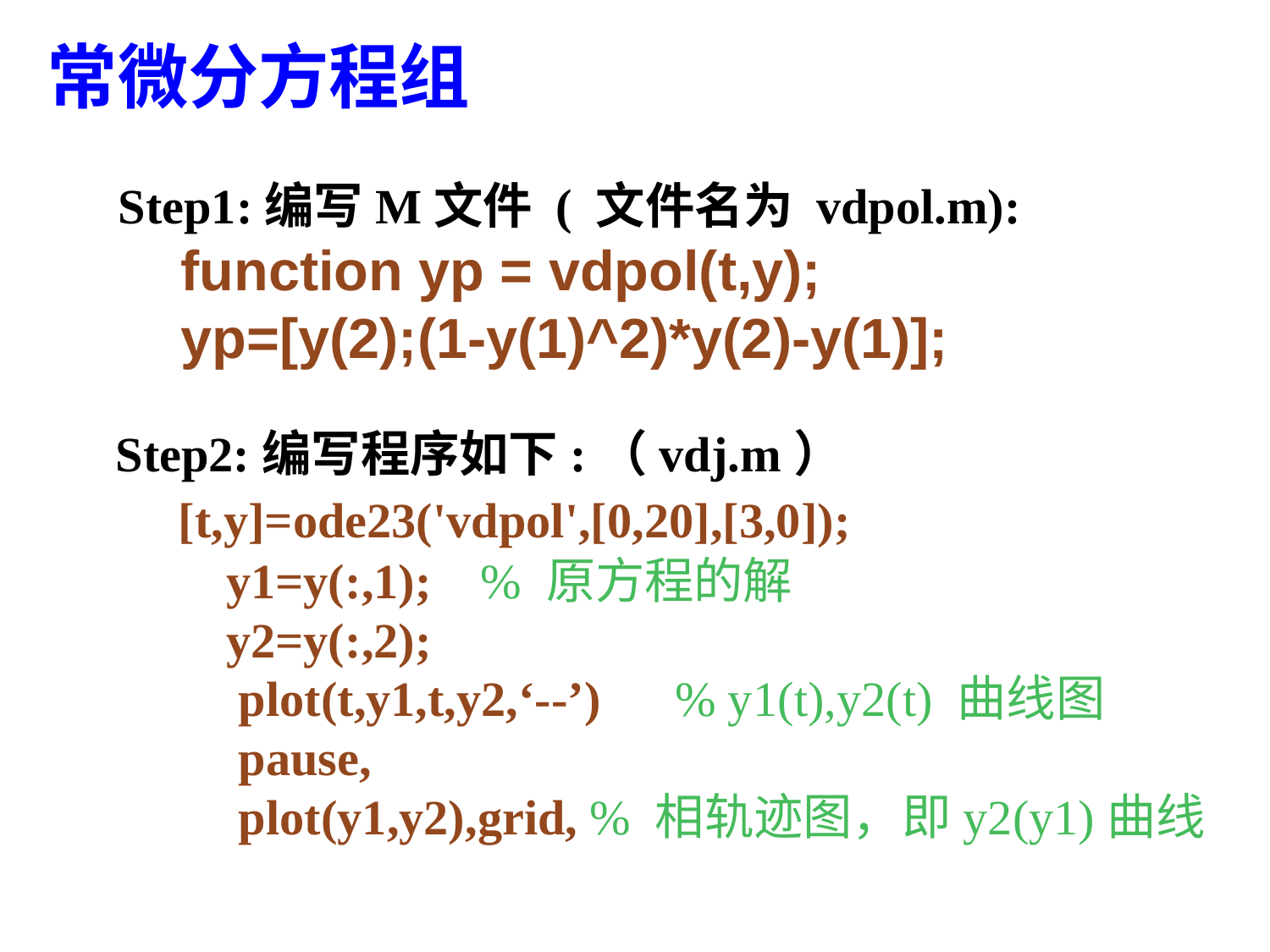

常微分方程组
Step1:编写M文件 ( 文件名为 vdpol.m):
    function yp = vdpol(t,y);
    yp=[y(2);(1-y(1)^2)*y(2)-y(1)];
Step2:编写程序如下:（vdj.m）
    [t,y]=ode23('vdpol',[0,20],[3,0]);
         y1=y(:,1);    % 原方程的解
         y2=y(:,2);
          plot(t,y1,t,y2,‘--’)      % y1(t),y2(t) 曲线图
          pause,
          plot(y1,y2),grid, % 相轨迹图，即y2(y1)曲线
90